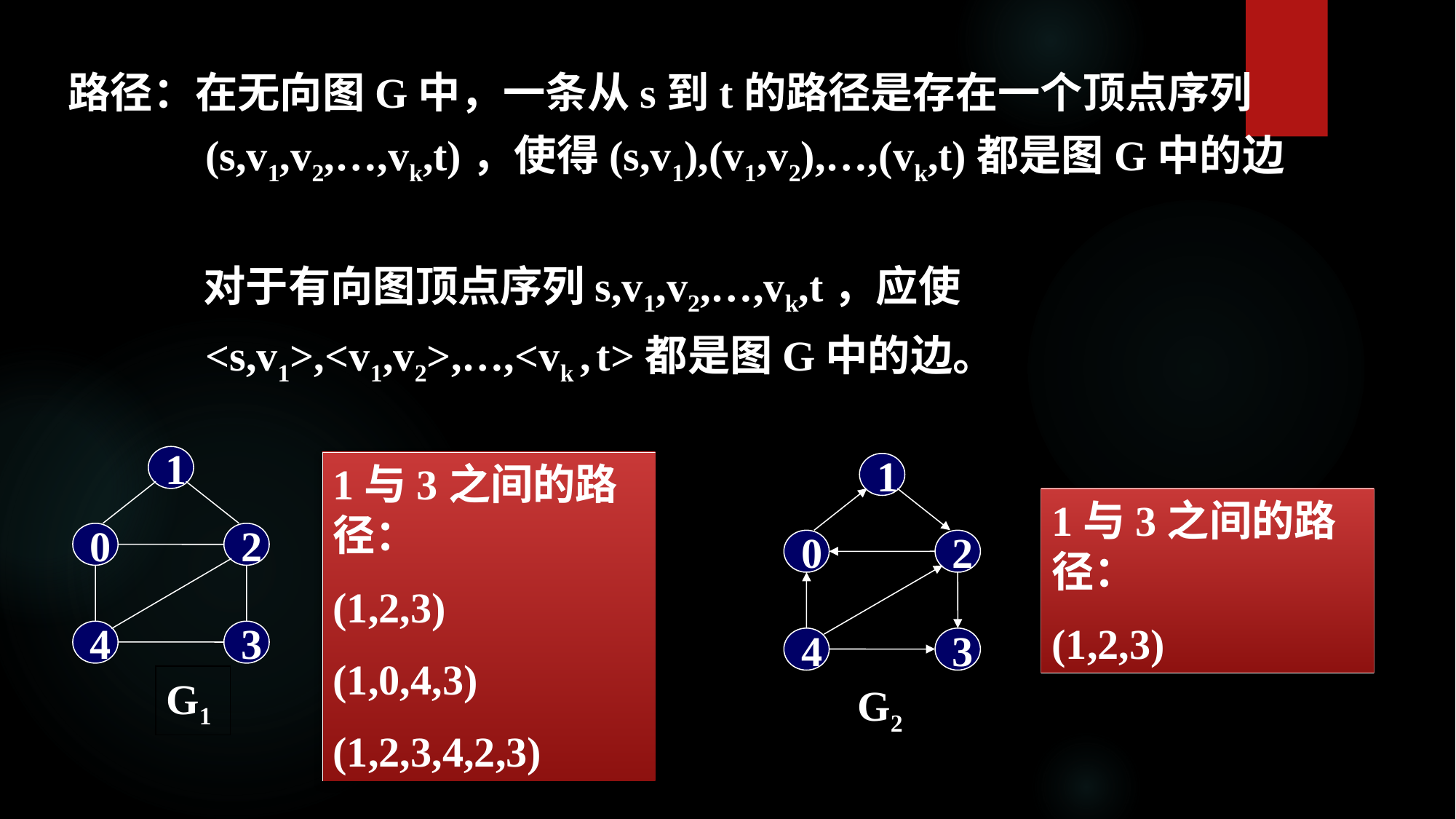

路径：在无向图G中，一条从s到t的路径是存在一个顶点序列
             (s,v1,v2,…,vk,t)，使得(s,v1),(v1,v2),…,(vk,t)都是图G中的边

             对于有向图顶点序列s,v1,v2,…,vk,t，应使
             <s,v1>,<v1,v2>,…,<vk , t>都是图G中的边。
1
1与3之间的路径：
(1,2,3)
(1,0,4,3)
(1,2,3,4,2,3)
1

1与3之间的路径：
(1,2,3)

0
2
0
2

4
3
4
3

G1
G2